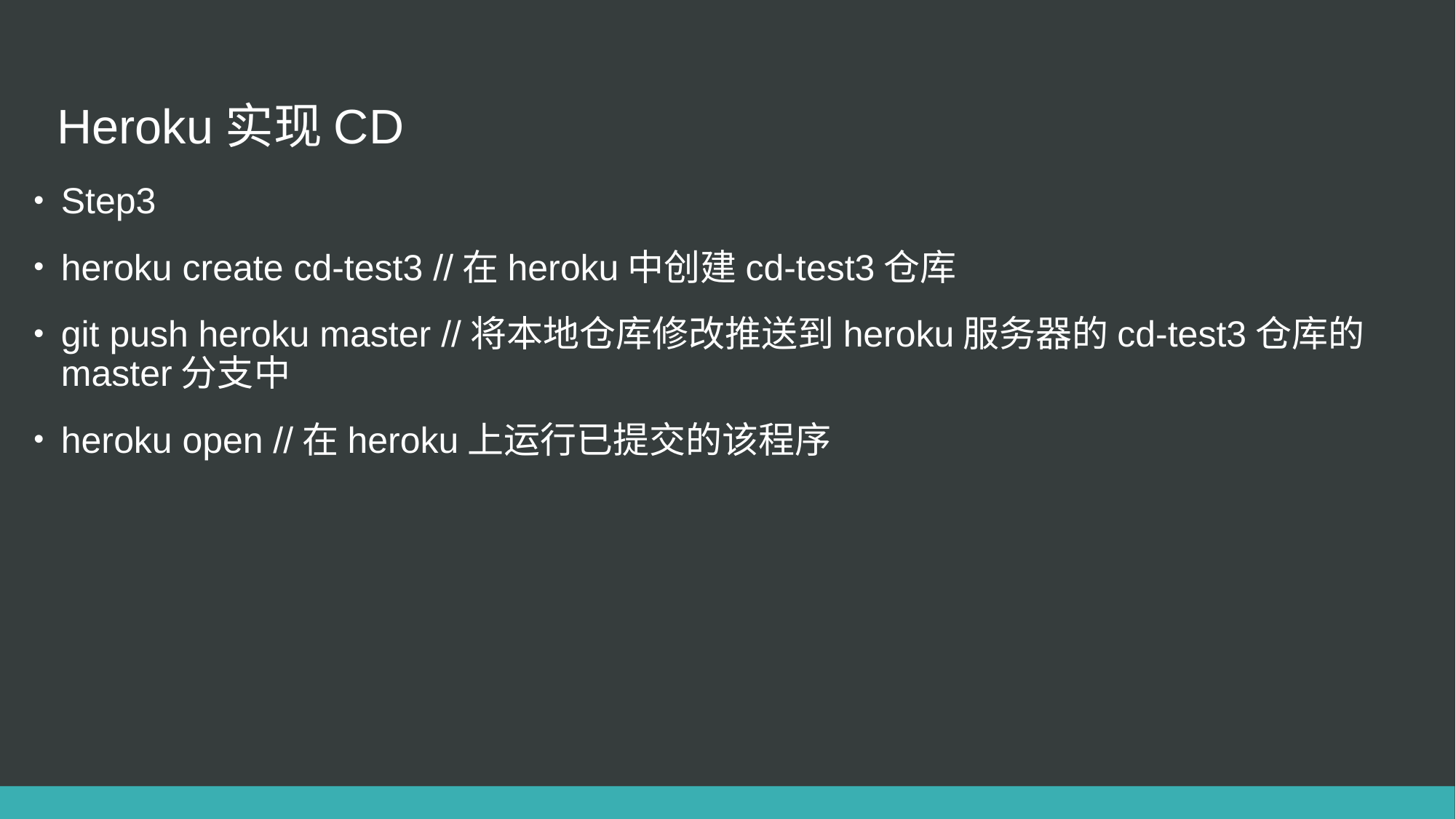

# Heroku实现CD
Step3
heroku create cd-test3 //在heroku中创建cd-test3仓库
git push heroku master //将本地仓库修改推送到heroku服务器的cd-test3仓库的master分支中
heroku open //在heroku上运行已提交的该程序